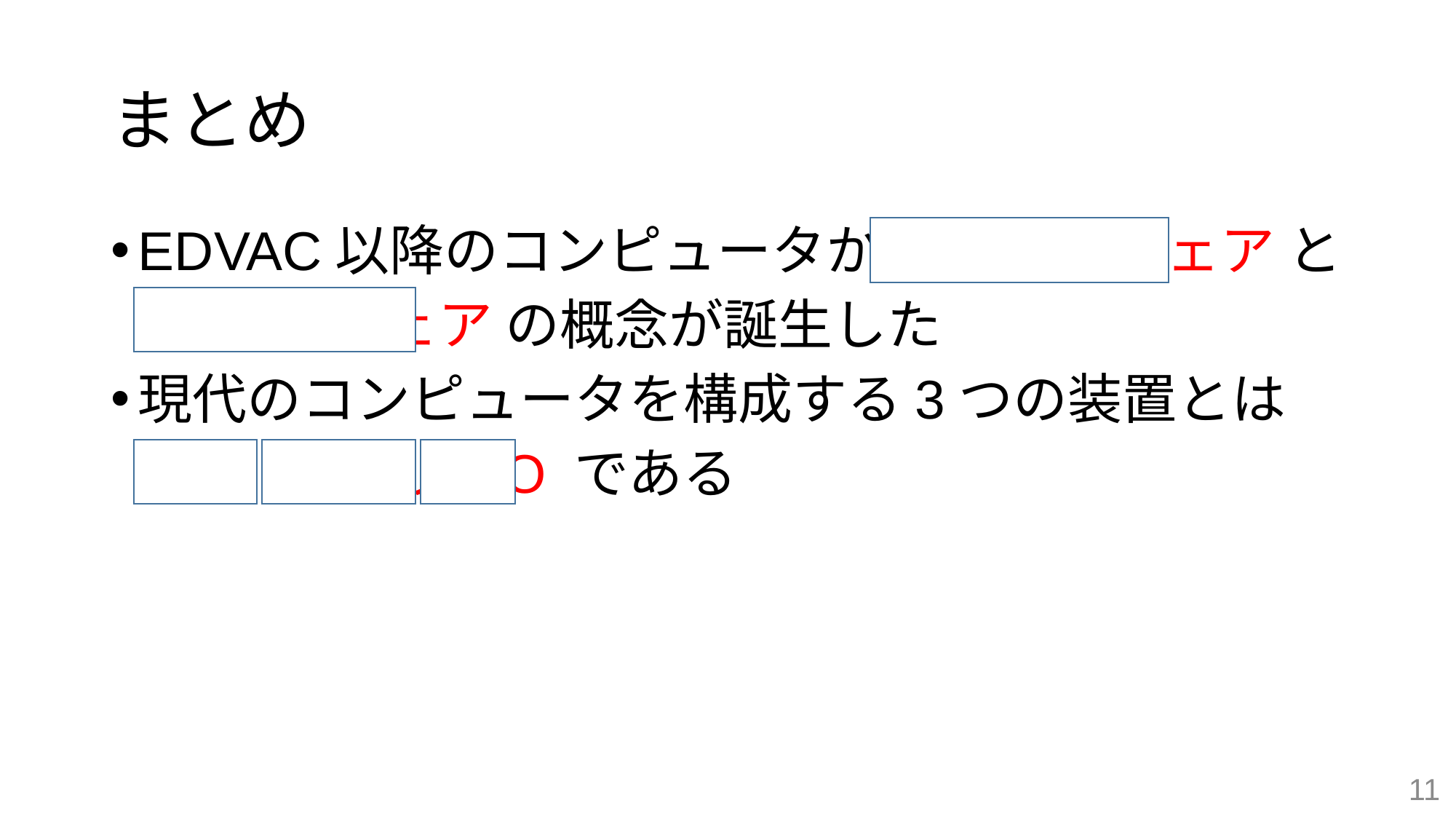

# まとめ
EDVAC以降のコンピュータから ハードウェア と
　ソフトウェア の概念が誕生した
現代のコンピュータを構成する3つの装置とは
  CPU メモリ I/O である

11